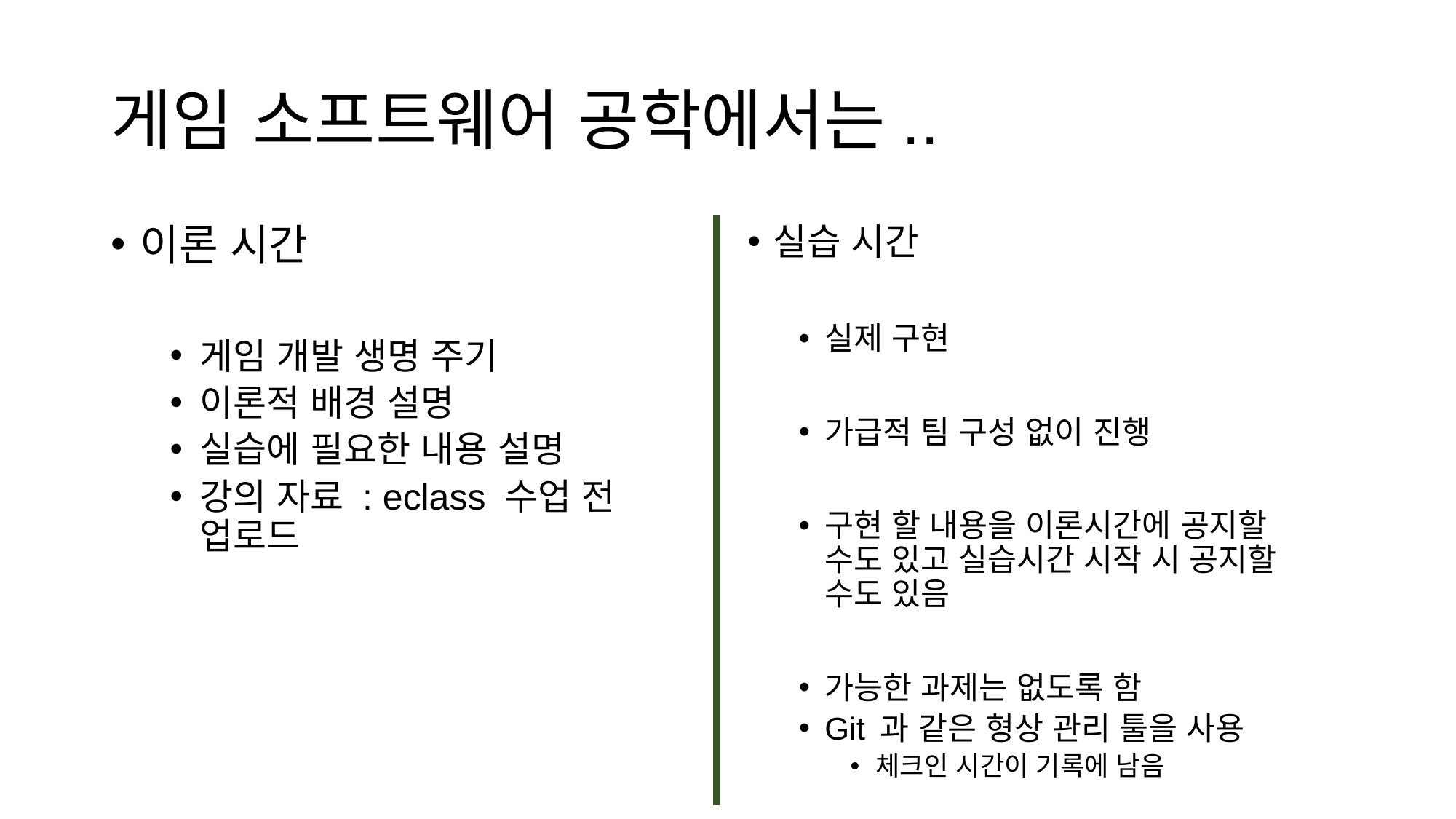

# 게임 소프트웨어 공학에서는..
실습 시간

실제 구현

가급적 팀 구성 없이 진행

구현 할 내용을 이론시간에 공지할 수도 있고 실습시간 시작 시 공지할 수도 있음

가능한 과제는 없도록 함
Git 과 같은 형상 관리 툴을 사용
체크인 시간이 기록에 남음

이론 시간

게임 개발 생명 주기
이론적 배경 설명
실습에 필요한 내용 설명
강의 자료 : eclass 수업 전 업로드